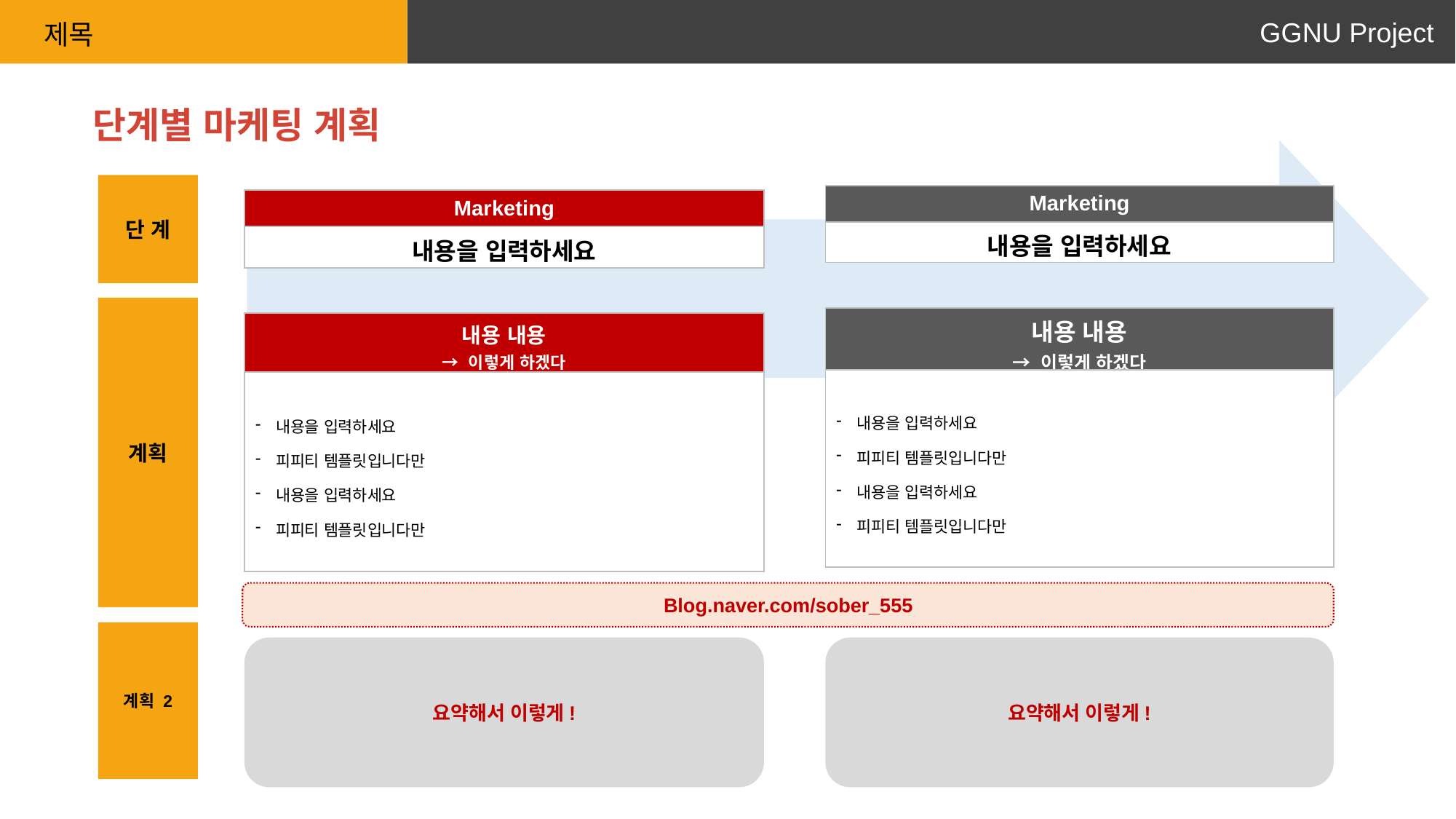

GGNU Project
제목
단계별 마케팅 계획

단 계
| Marketing |
| --- |
| 내용을 입력하세요 |
| Marketing |
| --- |
| 내용을 입력하세요 |
계획
| 내용 내용 → 이렇게 하겠다 |
| --- |
| 내용을 입력하세요 피피티 템플릿입니다만 내용을 입력하세요 피피티 템플릿입니다만 |
| 내용 내용 → 이렇게 하겠다 |
| --- |
| 내용을 입력하세요 피피티 템플릿입니다만 내용을 입력하세요 피피티 템플릿입니다만 |
Blog.naver.com/sober_555
계획 2
요약해서 이렇게!
요약해서 이렇게!